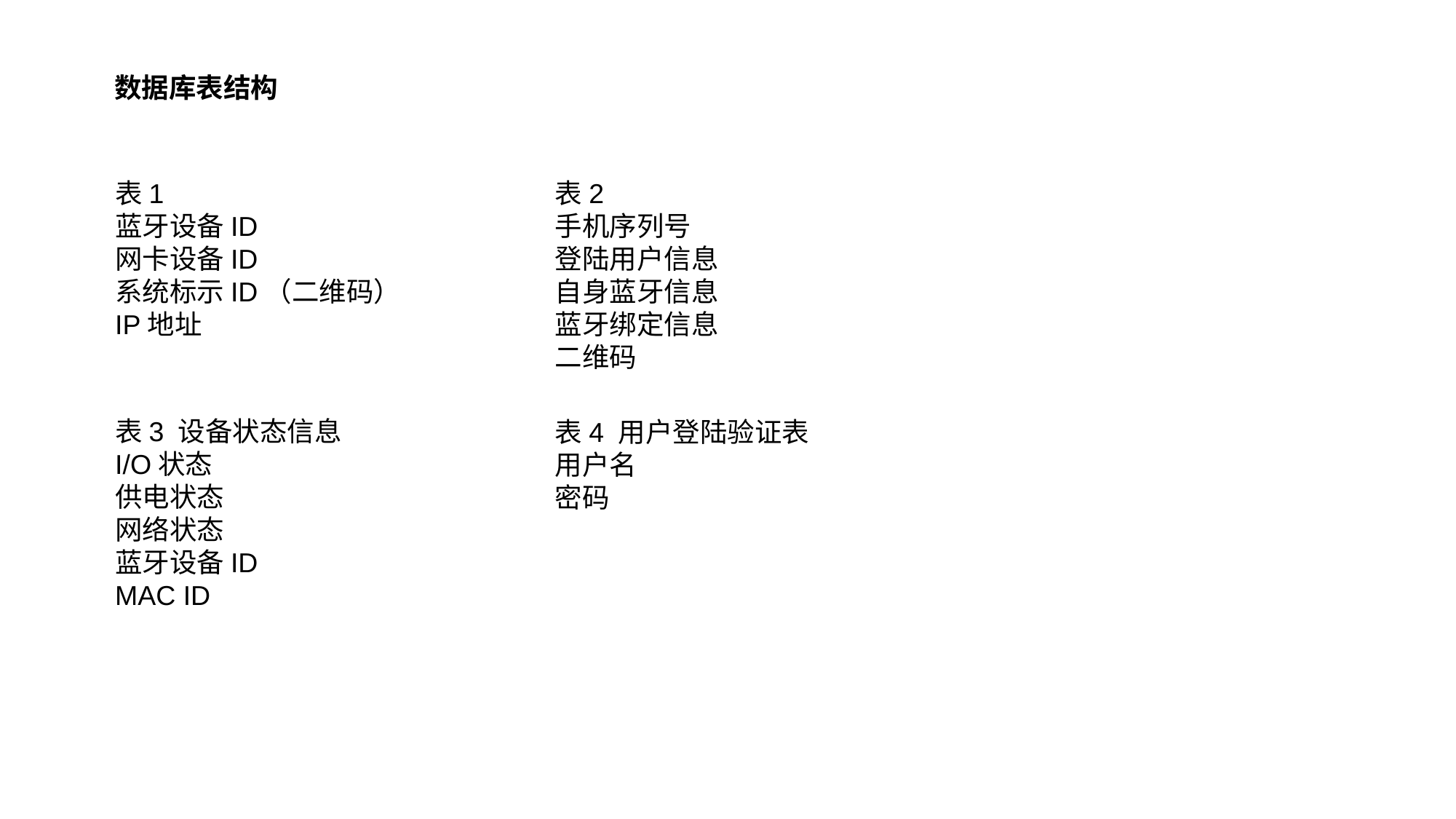

数据库表结构
表1
蓝牙设备ID
网卡设备ID
系统标示ID（二维码）
IP地址
表2
手机序列号
登陆用户信息
自身蓝牙信息
蓝牙绑定信息
二维码
表3 设备状态信息
I/O状态
供电状态
网络状态
蓝牙设备ID
MAC ID
表4 用户登陆验证表
用户名
密码